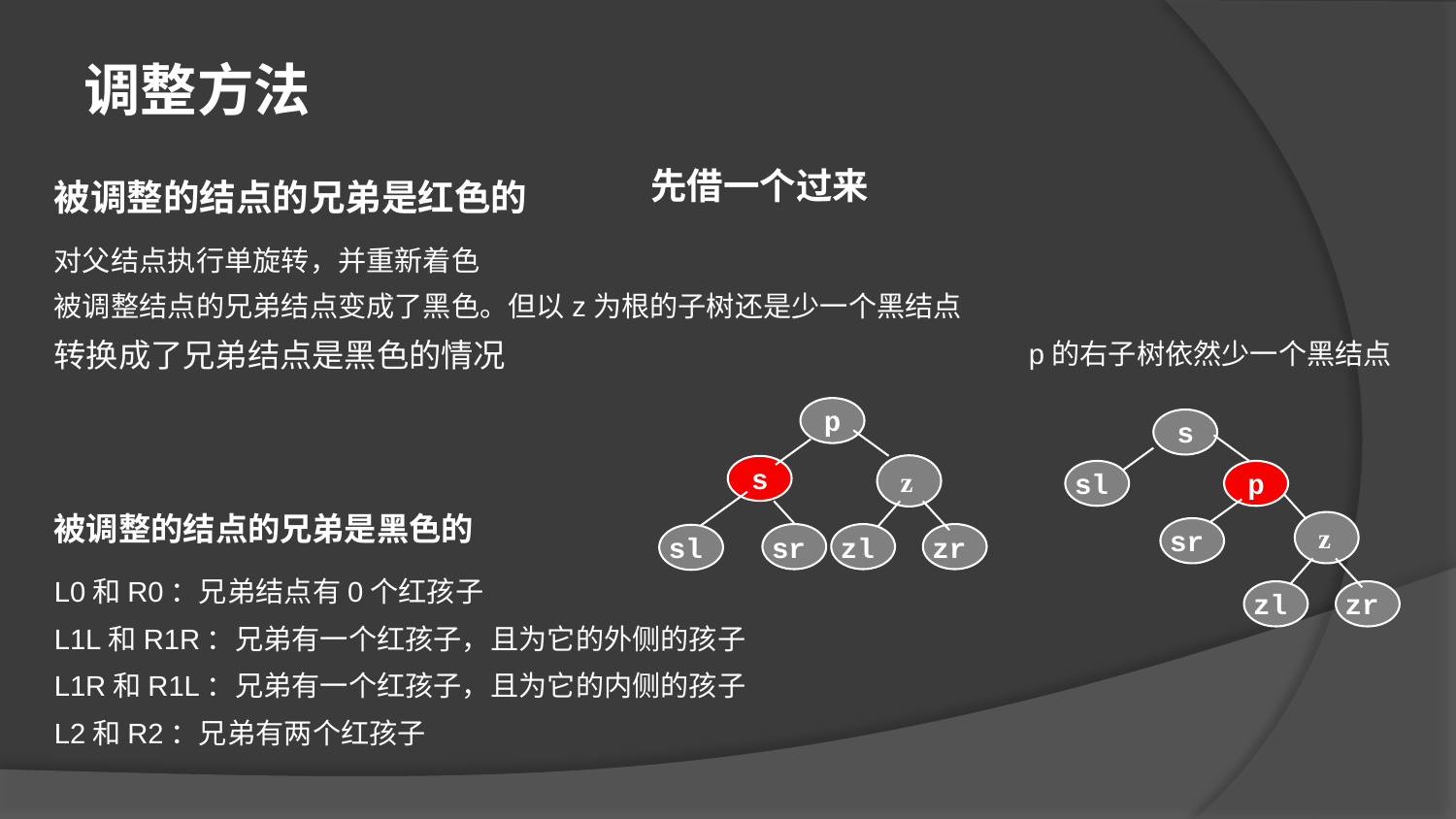

调整方法
被调整的结点的兄弟是红色的
对父结点执行单旋转，并重新着色
被调整结点的兄弟结点变成了黑色。但以z为根的子树还是少一个黑结点
转换成了兄弟结点是黑色的情况

被调整的结点的兄弟是黑色的
L0和R0：兄弟结点有0个红孩子
L1L和R1R：兄弟有一个红孩子，且为它的外侧的孩子
L1R和R1L：兄弟有一个红孩子，且为它的内侧的孩子
L2和R2：兄弟有两个红孩子
先借一个过来
p的右子树依然少一个黑结点
p
s

  z
s
sl
p

  z
sr
sr
zl
zr
sl

zl
zr